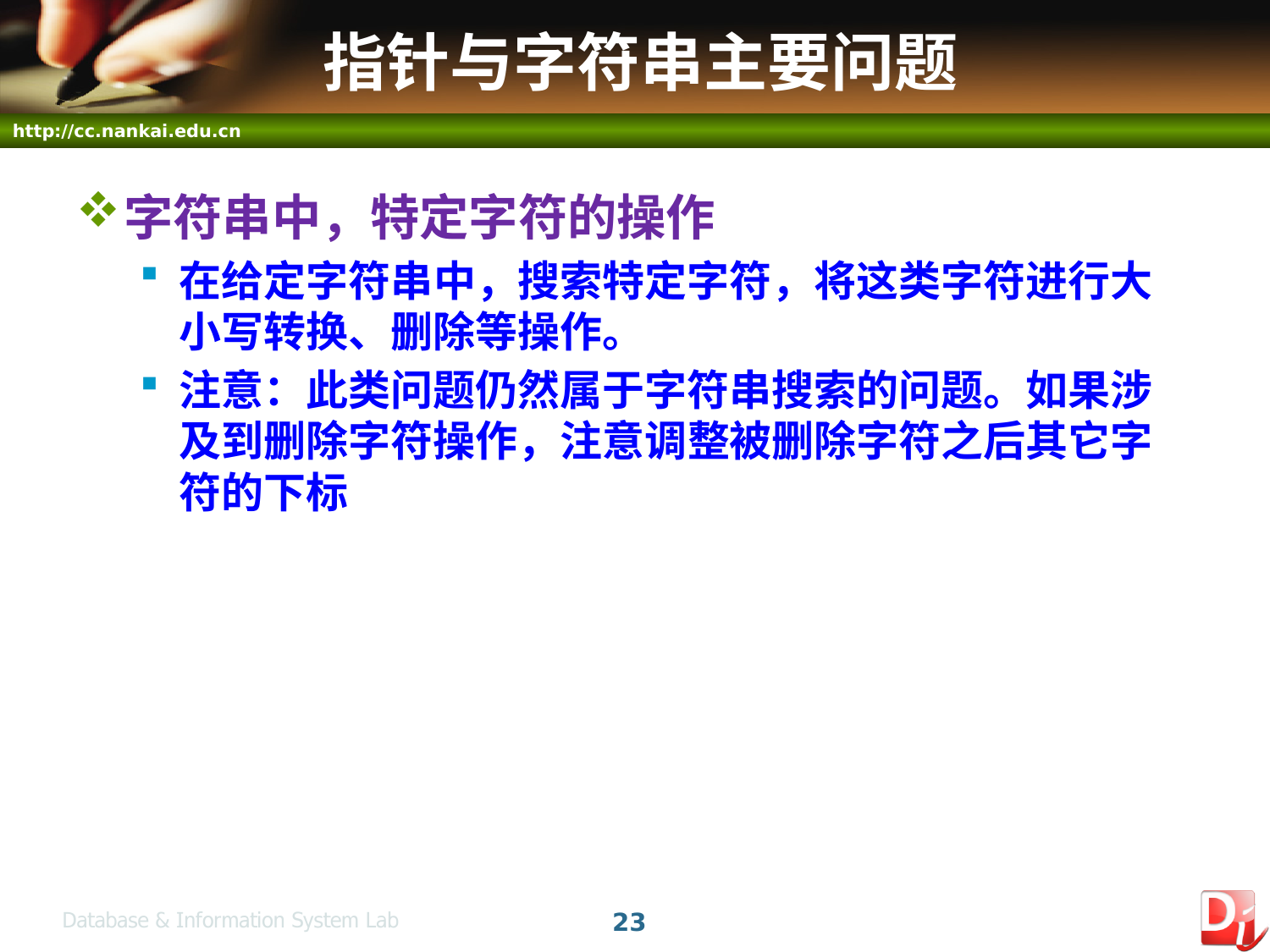

# 指针与字符串主要问题
字符串中，特定字符的操作
在给定字符串中，搜索特定字符，将这类字符进行大小写转换、删除等操作。
注意：此类问题仍然属于字符串搜索的问题。如果涉及到删除字符操作，注意调整被删除字符之后其它字符的下标

23
Database & Information System Lab